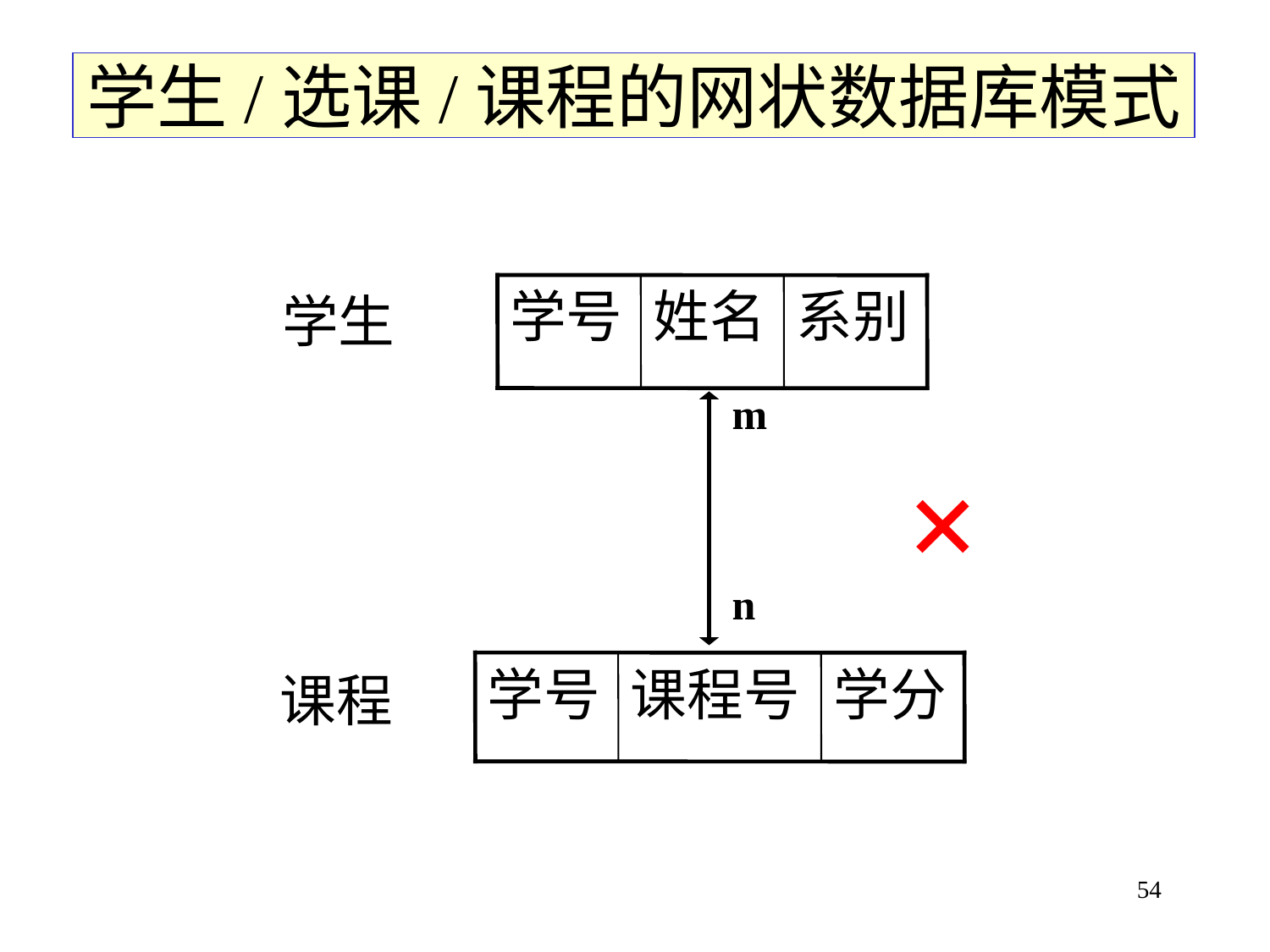

学生/选课/课程的网状数据库模式
学号

姓名

系别

学生
m

n
学号

课程号

学分

课程

×
54